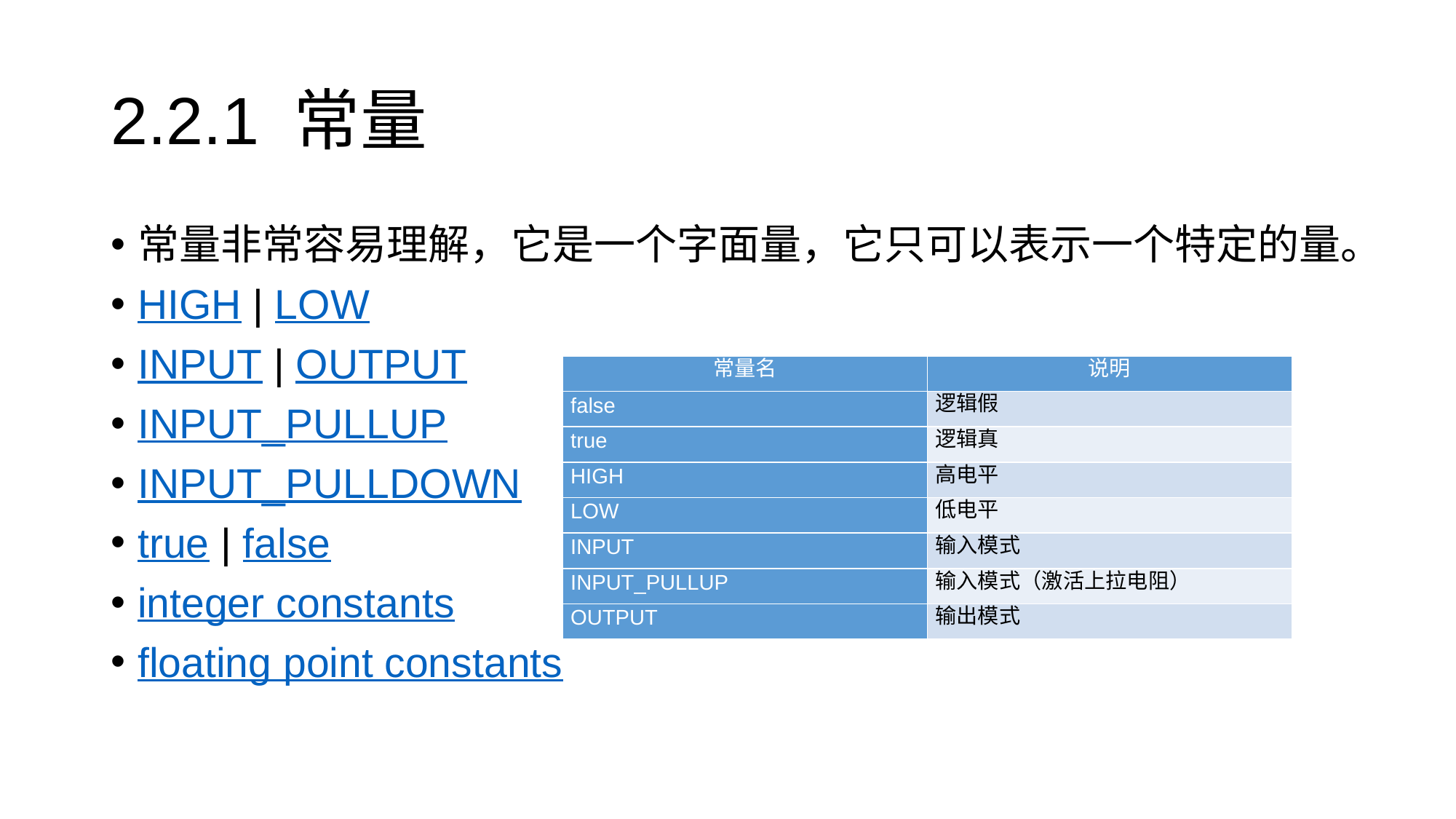

# 2.2.1 常量
常量非常容易理解，它是一个字面量，它只可以表示一个特定的量。
HIGH | LOW
INPUT | OUTPUT
INPUT_PULLUP
INPUT_PULLDOWN
true | false
integer constants
floating point constants
| 常量名 | 说明 |
| --- | --- |
| false | 逻辑假 |
| true | 逻辑真 |
| HIGH | 高电平 |
| LOW | 低电平 |
| INPUT | 输入模式 |
| INPUT\_PULLUP | 输入模式（激活上拉电阻） |
| OUTPUT | 输出模式 |